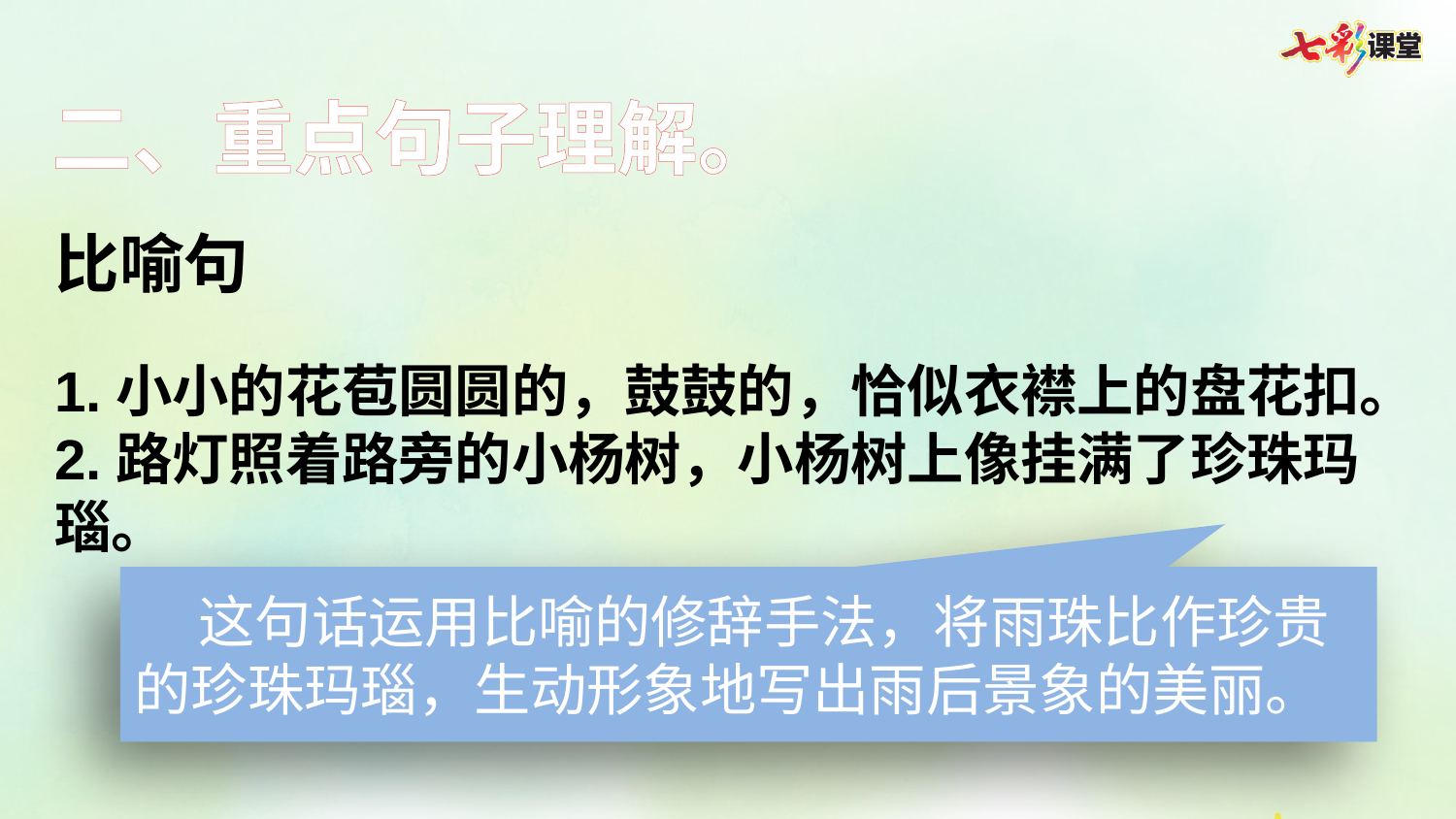

二、重点句子理解。
比喻句
1.小小的花苞圆圆的，鼓鼓的，恰似衣襟上的盘花扣。
2.路灯照着路旁的小杨树，小杨树上像挂满了珍珠玛瑙。
    这句话运用比喻的修辞手法，将雨珠比作珍贵的珍珠玛瑙，生动形象地写出雨后景象的美丽。